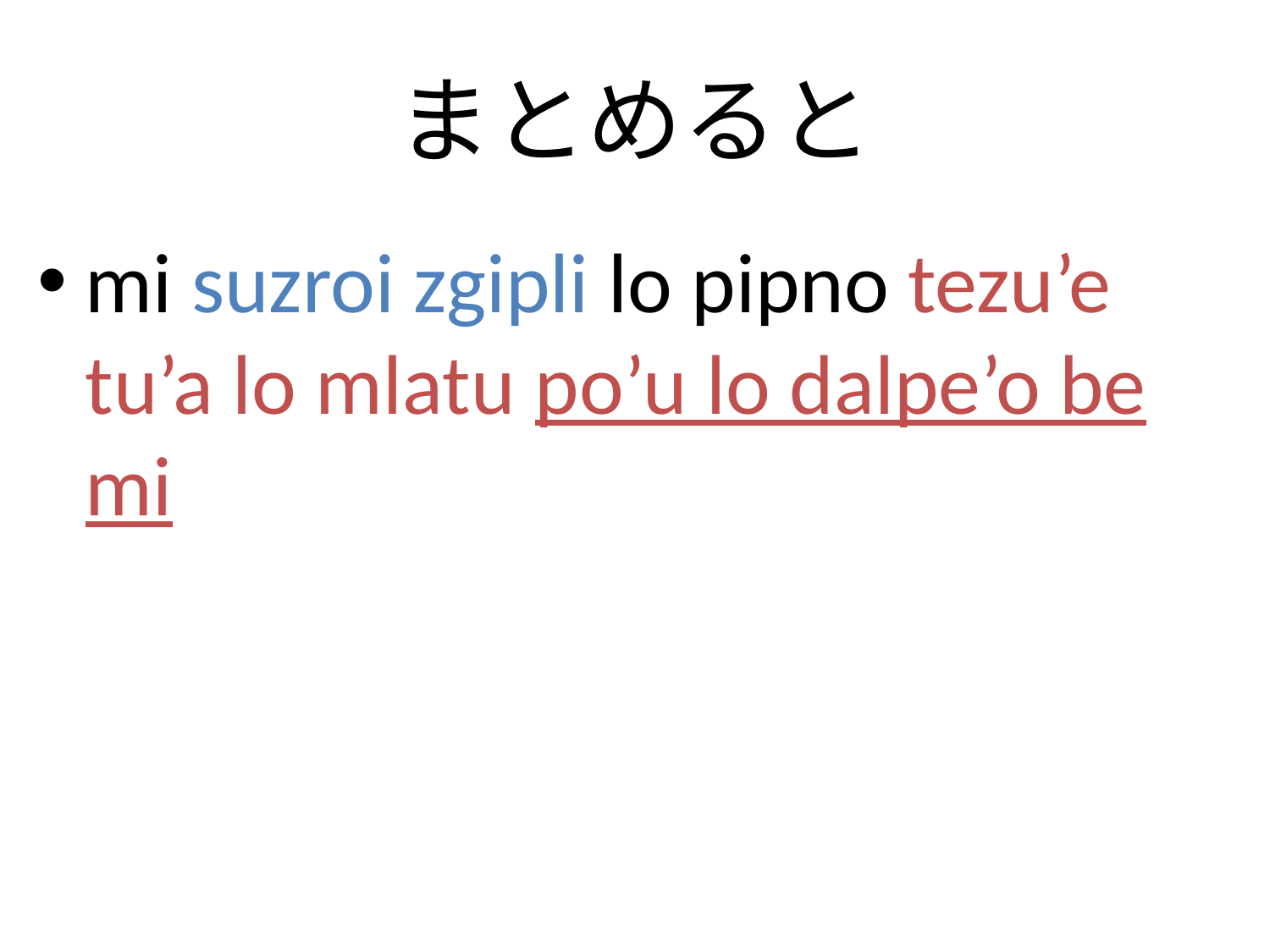

# まとめると
mi suzroi zgipli lo pipno tezu’e tu’a lo mlatu po’u lo dalpe’o be mi